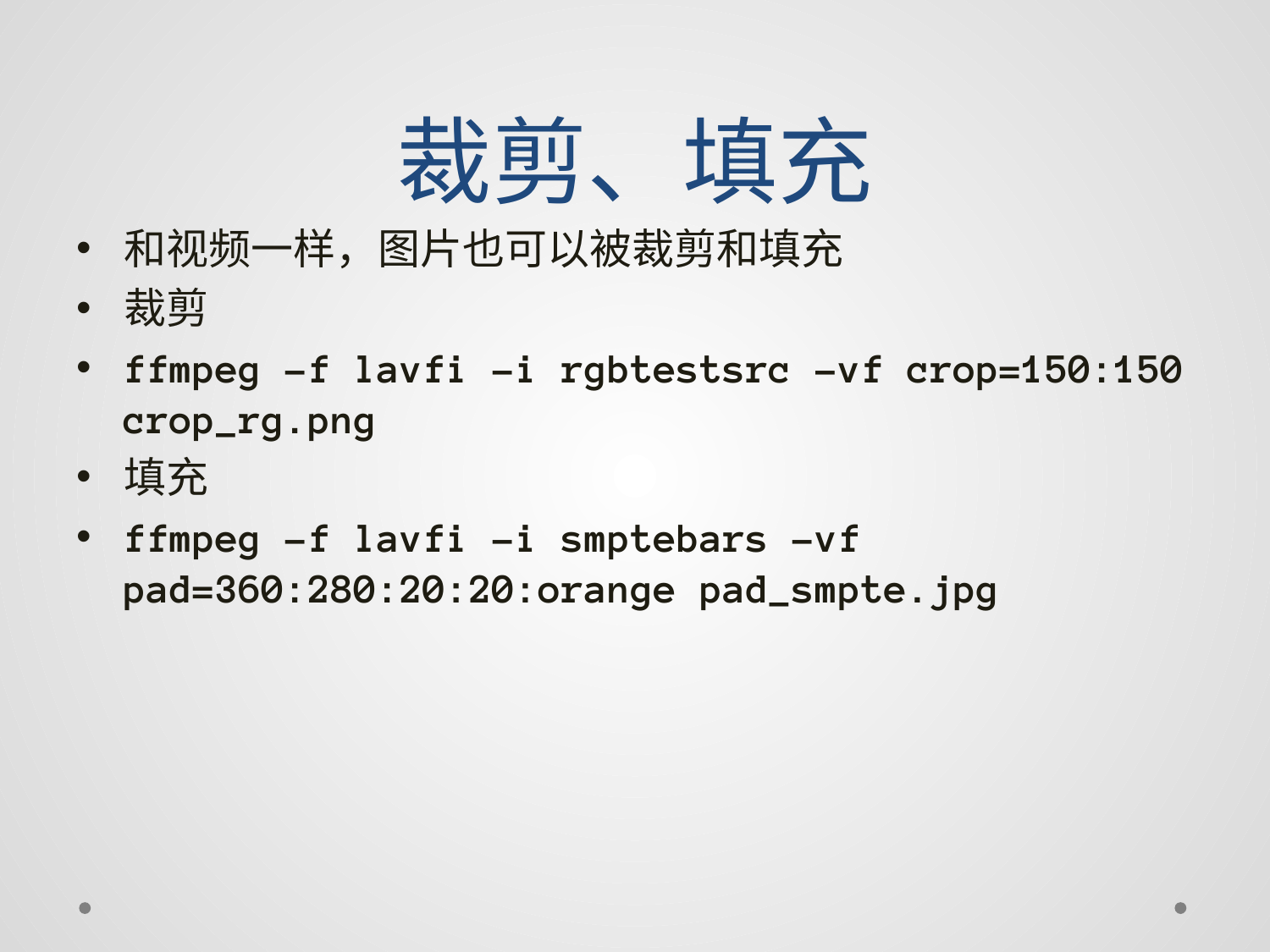

# 裁剪、填充
和视频一样，图片也可以被裁剪和填充
裁剪
ffmpeg -f lavfi -i rgbtestsrc -vf crop=150:150 crop_rg.png
填充
ffmpeg -f lavfi -i smptebars -vf pad=360:280:20:20:orange pad_smpte.jpg